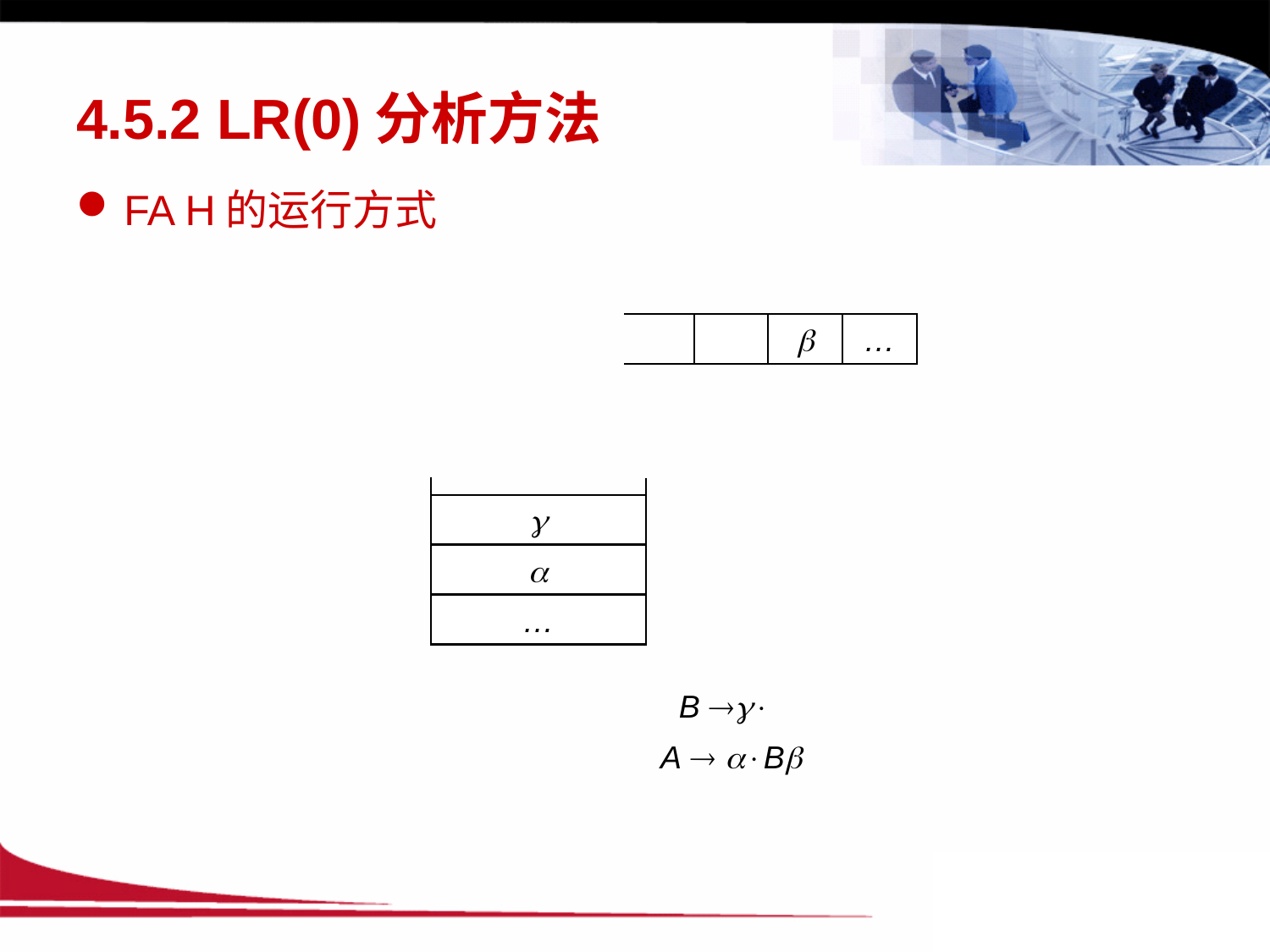

# 4.5.2 LR(0)分析方法
FA H的运行方式

β
…
γ
α
…
B →γ⋅
A → α⋅Bβ